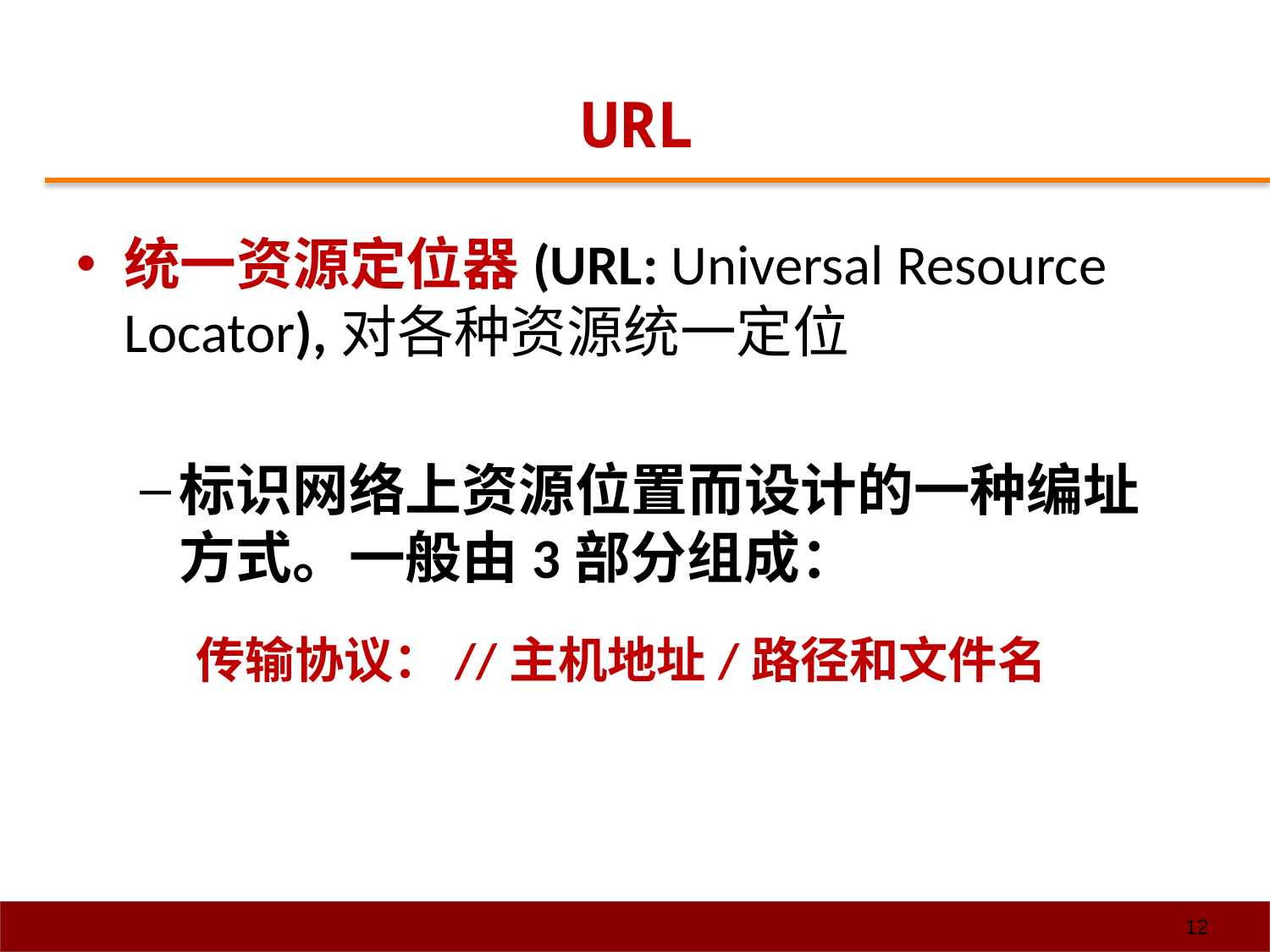

# URL
统一资源定位器(URL: Universal Resource Locator),对各种资源统一定位

标识网络上资源位置而设计的一种编址方式。一般由3部分组成：

    传输协议：//主机地址/路径和文件名

12